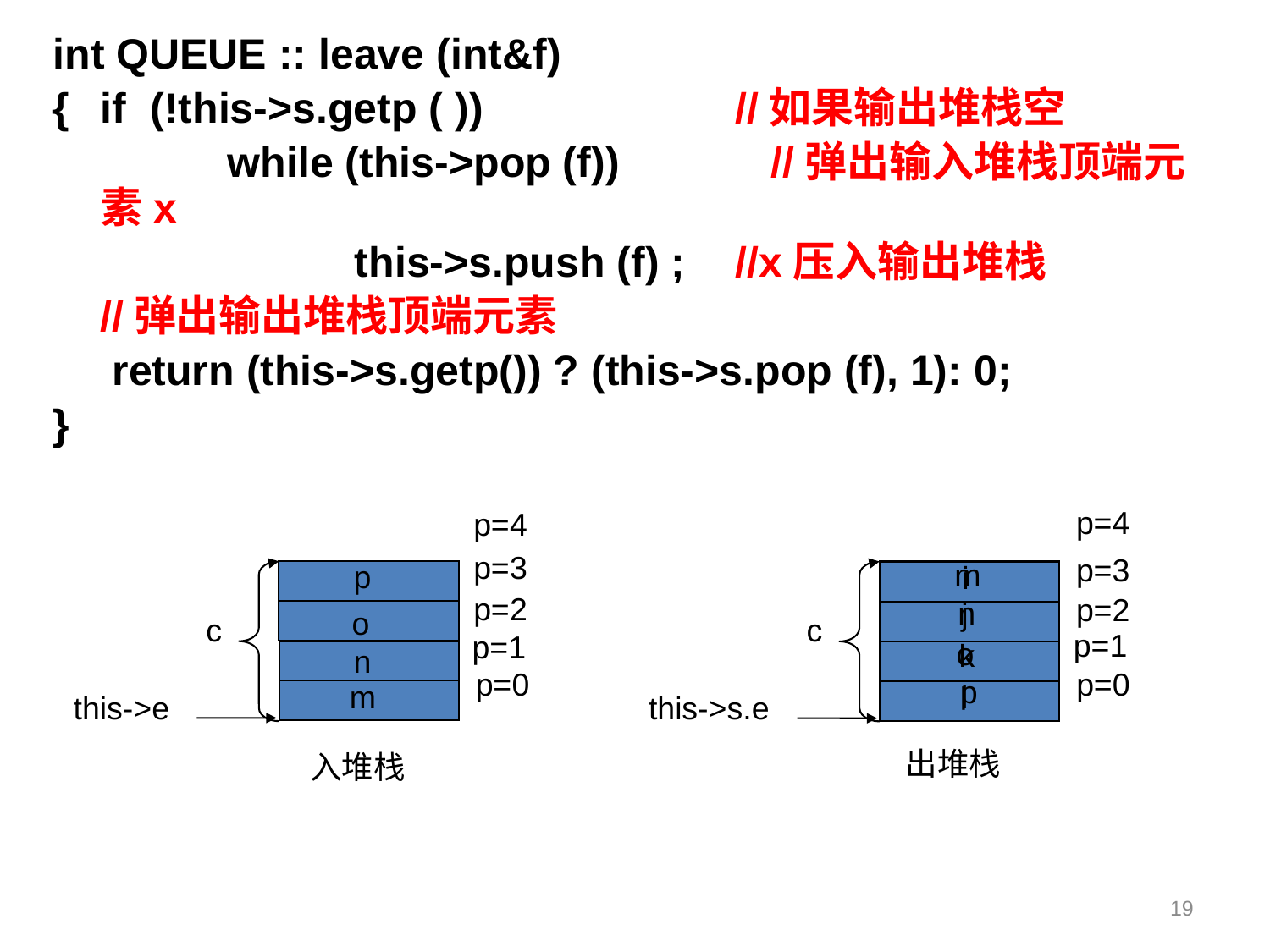

int QUEUE :: leave (int&f)
{	if  (!this->s.getp ( ))  		//如果输出堆栈空
		while (this->pop (f)) 	   //弹出输入堆栈顶端元素x
			this->s.push (f) ; 	//x压入输出堆栈
	//弹出输出堆栈顶端元素
     return (this->s.getp()) ? (this->s.pop (f), 1): 0;
}
p=4
p=4
p=3
p=3
m
p
i

p=2
p=2
n
j
o

c
c
p=1
p=1
o
k
n

p=0
p=0
p
m
l

this->e
this->s.e

出堆栈
入堆栈
19